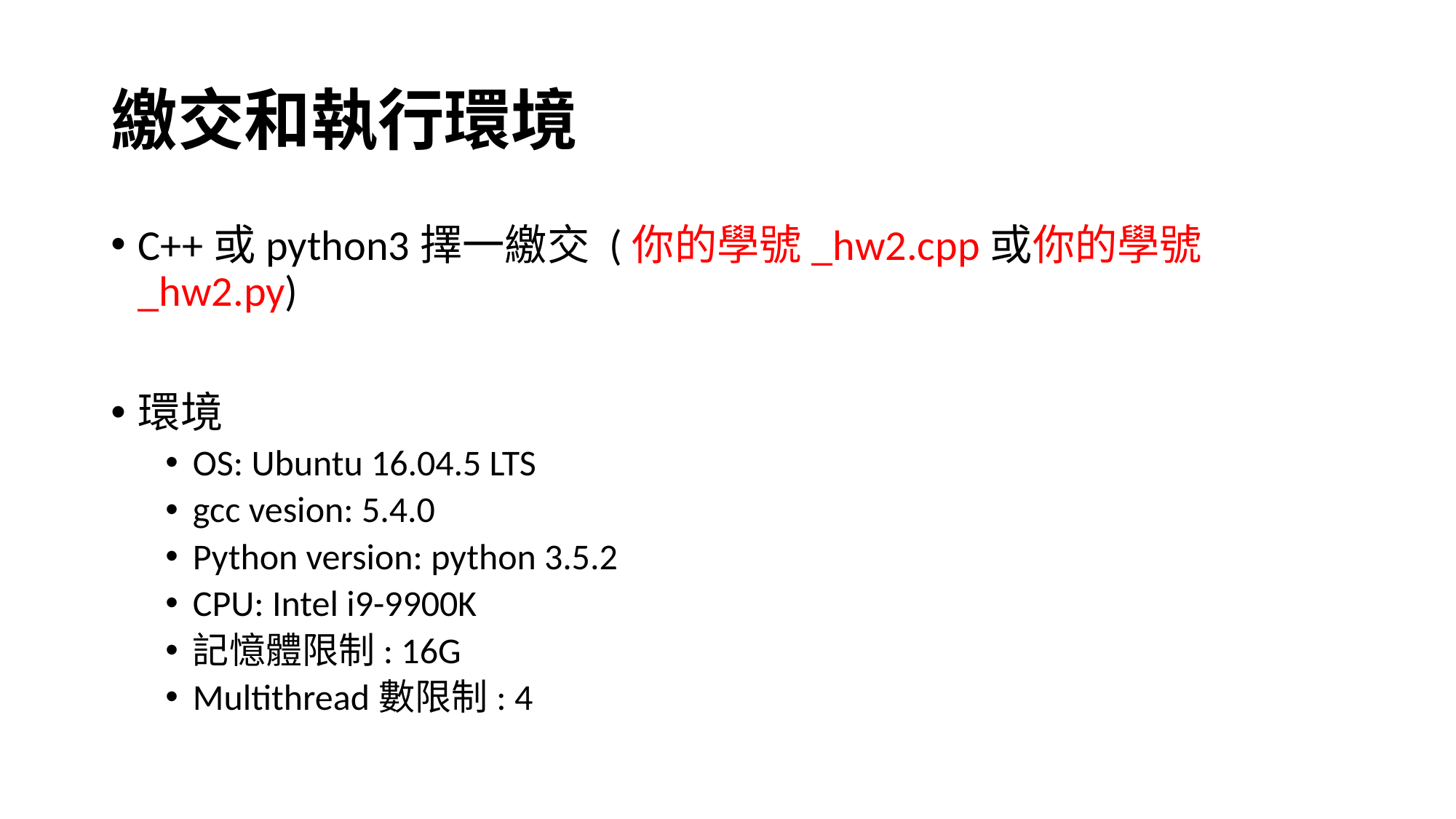

# 繳交和執行環境
C++或python3擇一繳交 (你的學號_hw2.cpp或你的學號_hw2.py)

環境
OS: Ubuntu 16.04.5 LTS
gcc vesion: 5.4.0
Python version: python 3.5.2
CPU: Intel i9-9900K
記憶體限制: 16G
Multithread數限制: 4